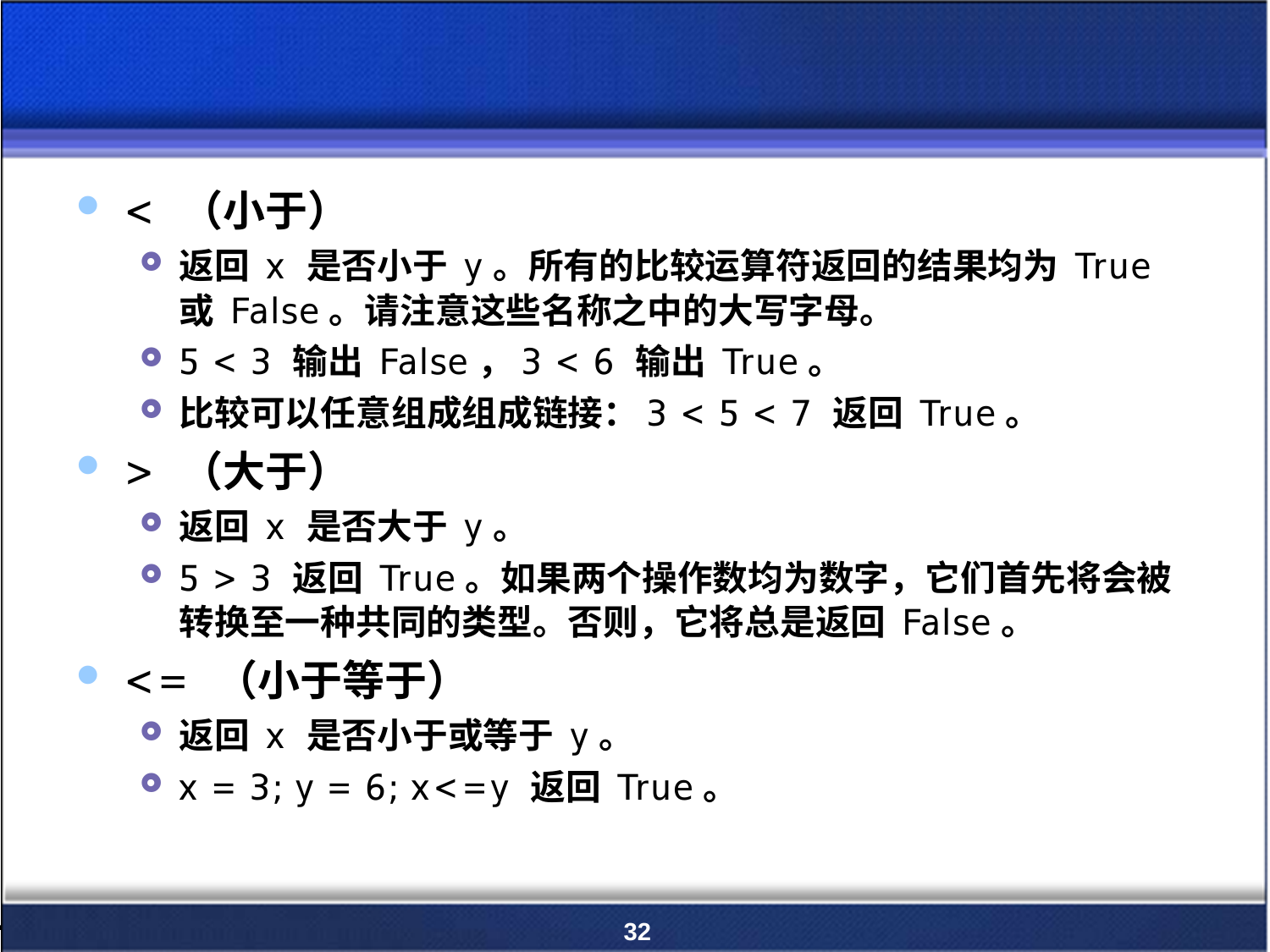

#
< （小于）
返回 x 是否小于 y。所有的比较运算符返回的结果均为 True 或 False。请注意这些名称之中的大写字母。
5 < 3 输出 False，3 < 6 输出 True。
比较可以任意组成组成链接：3 < 5 < 7 返回 True。
> （大于）
返回 x 是否大于 y。
5 > 3 返回 True。如果两个操作数均为数字，它们首先将会被转换至一种共同的类型。否则，它将总是返回 False。
<= （小于等于）
返回 x 是否小于或等于 y。
x = 3; y = 6; x<=y 返回 True。

32